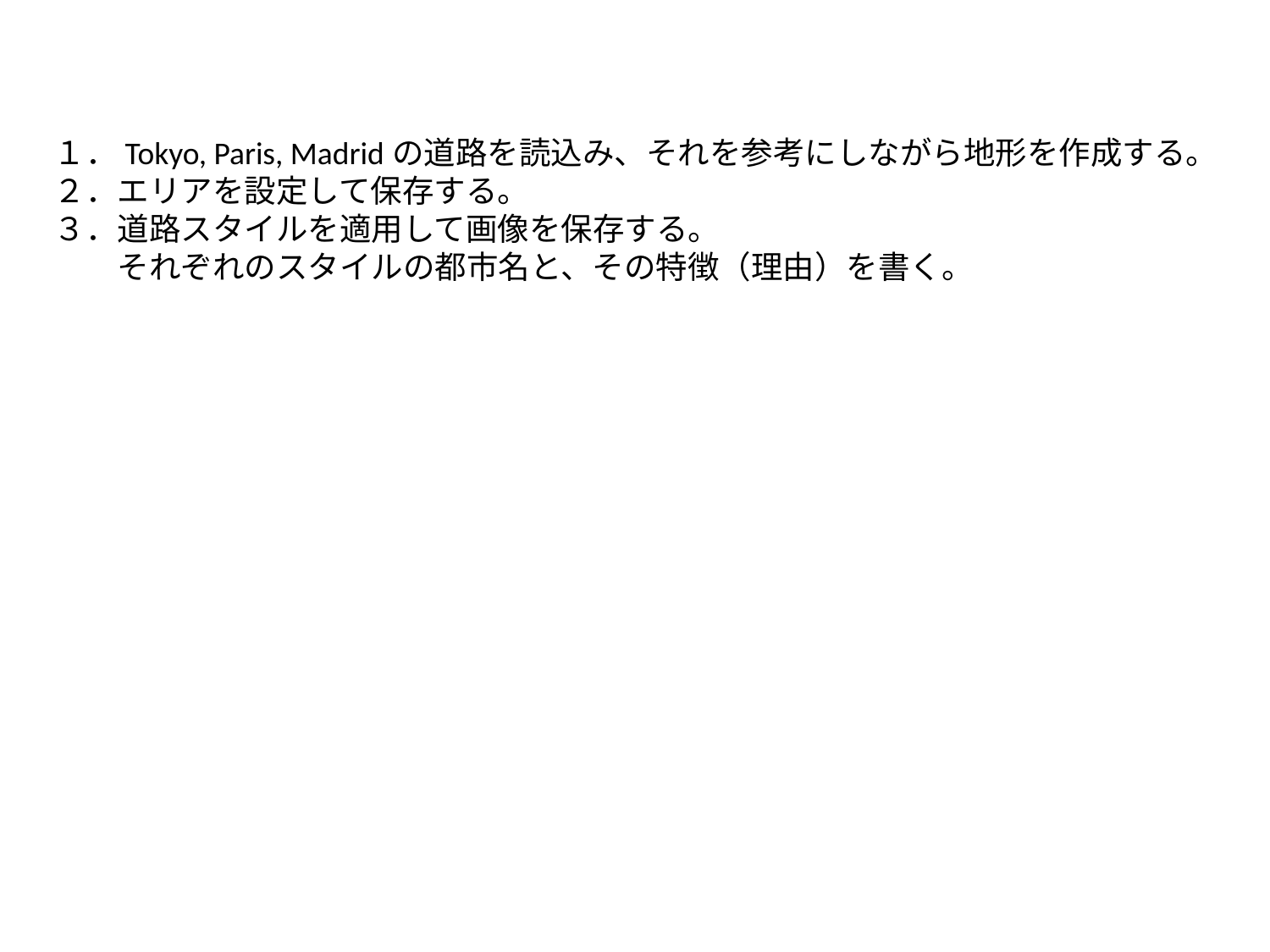

１．Tokyo, Paris, Madridの道路を読込み、それを参考にしながら地形を作成する。
２．エリアを設定して保存する。
３．道路スタイルを適用して画像を保存する。
　　それぞれのスタイルの都市名と、その特徴（理由）を書く。